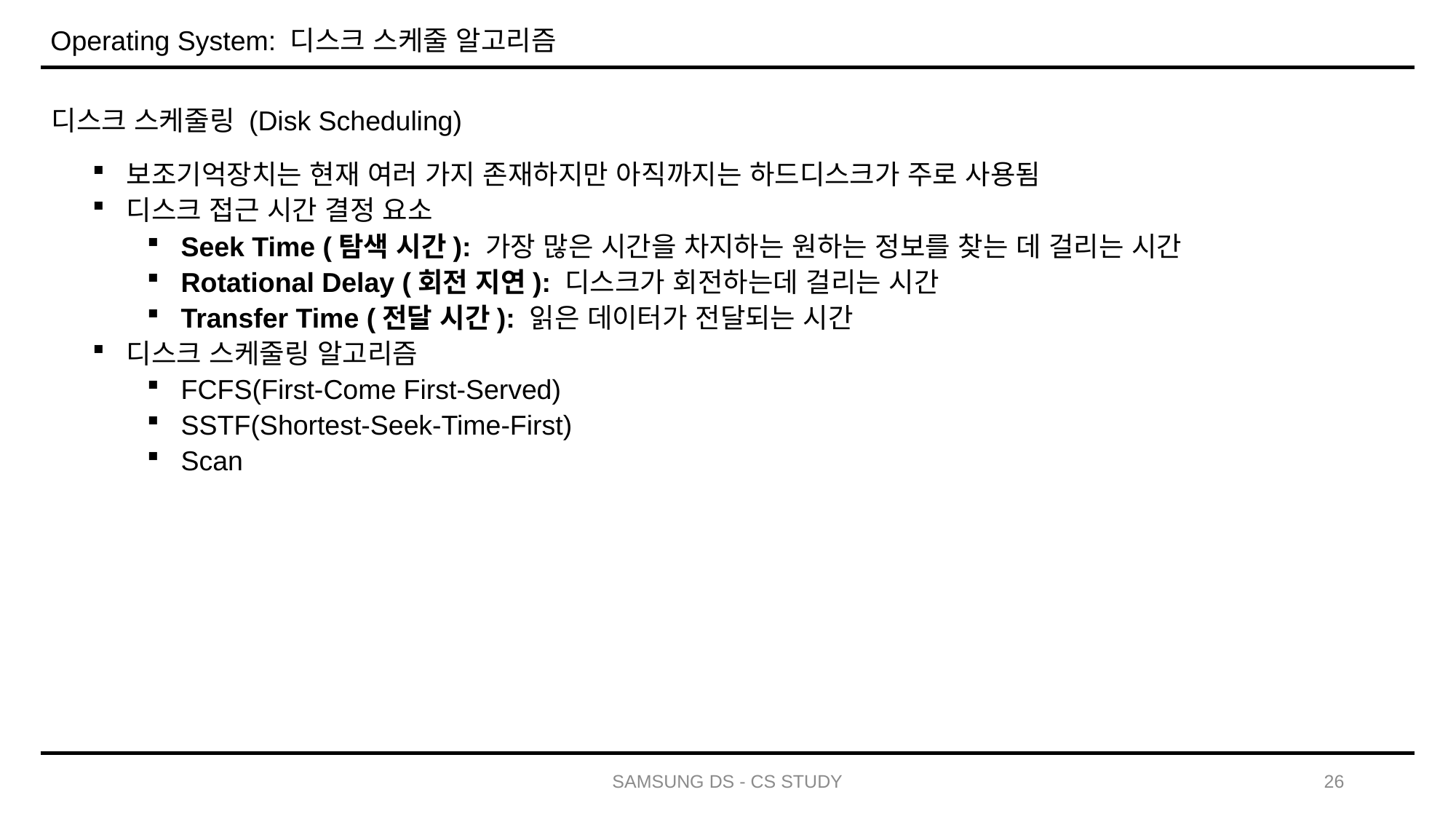

Operating System: 디스크 스케줄 알고리즘
디스크 스케줄링 (Disk Scheduling)
보조기억장치는 현재 여러 가지 존재하지만 아직까지는 하드디스크가 주로 사용됨
디스크 접근 시간 결정 요소
Seek Time (탐색 시간): 가장 많은 시간을 차지하는 원하는 정보를 찾는 데 걸리는 시간
Rotational Delay (회전 지연): 디스크가 회전하는데 걸리는 시간
Transfer Time (전달 시간): 읽은 데이터가 전달되는 시간
디스크 스케줄링 알고리즘
FCFS(First-Come First-Served)
SSTF(Shortest-Seek-Time-First)
Scan
SAMSUNG DS - CS STUDY
26